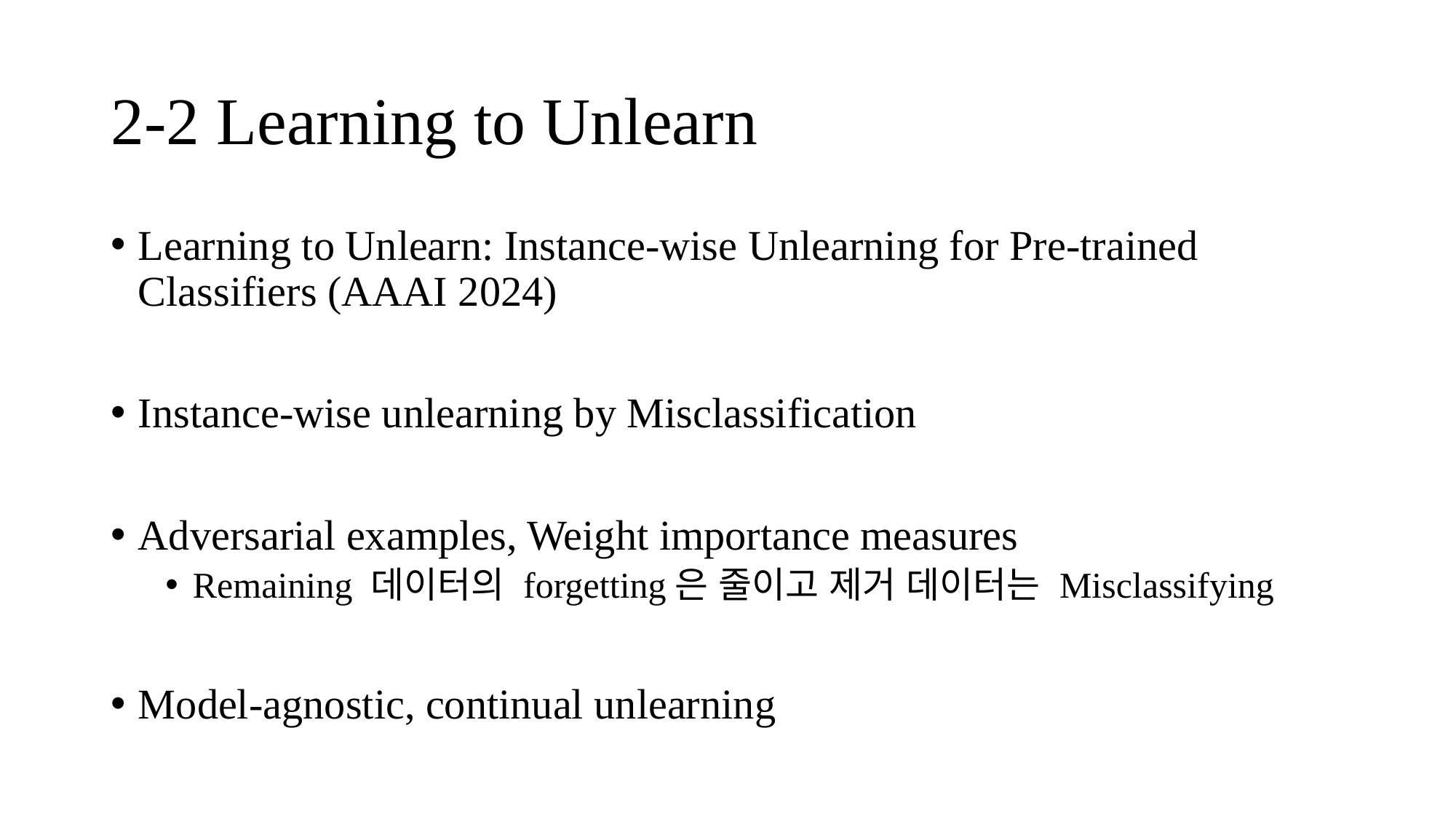

# 2-2 Learning to Unlearn
Learning to Unlearn: Instance-wise Unlearning for Pre-trained Classifiers (AAAI 2024)

Instance-wise unlearning by Misclassification

Adversarial examples, Weight importance measures
Remaining 데이터의 forgetting은 줄이고 제거 데이터는 Misclassifying

Model-agnostic, continual unlearning